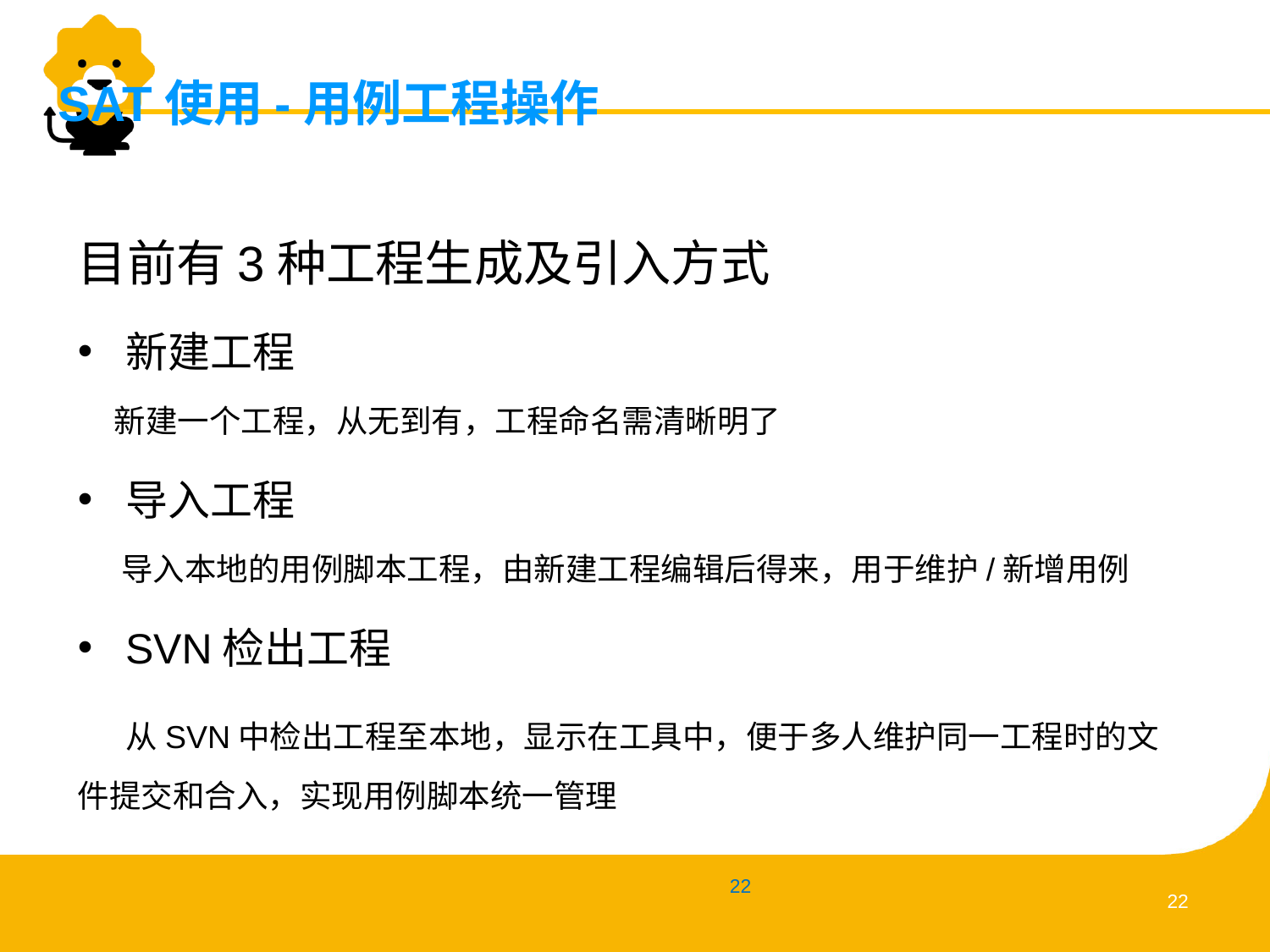

# SAT使用-用例工程操作
目前有3种工程生成及引入方式
新建工程
    新建一个工程，从无到有，工程命名需清晰明了
导入工程
     导入本地的用例脚本工程，由新建工程编辑后得来，用于维护/新增用例
SVN检出工程
    从SVN中检出工程至本地，显示在工具中，便于多人维护同一工程时的文件提交和合入，实现用例脚本统一管理
22